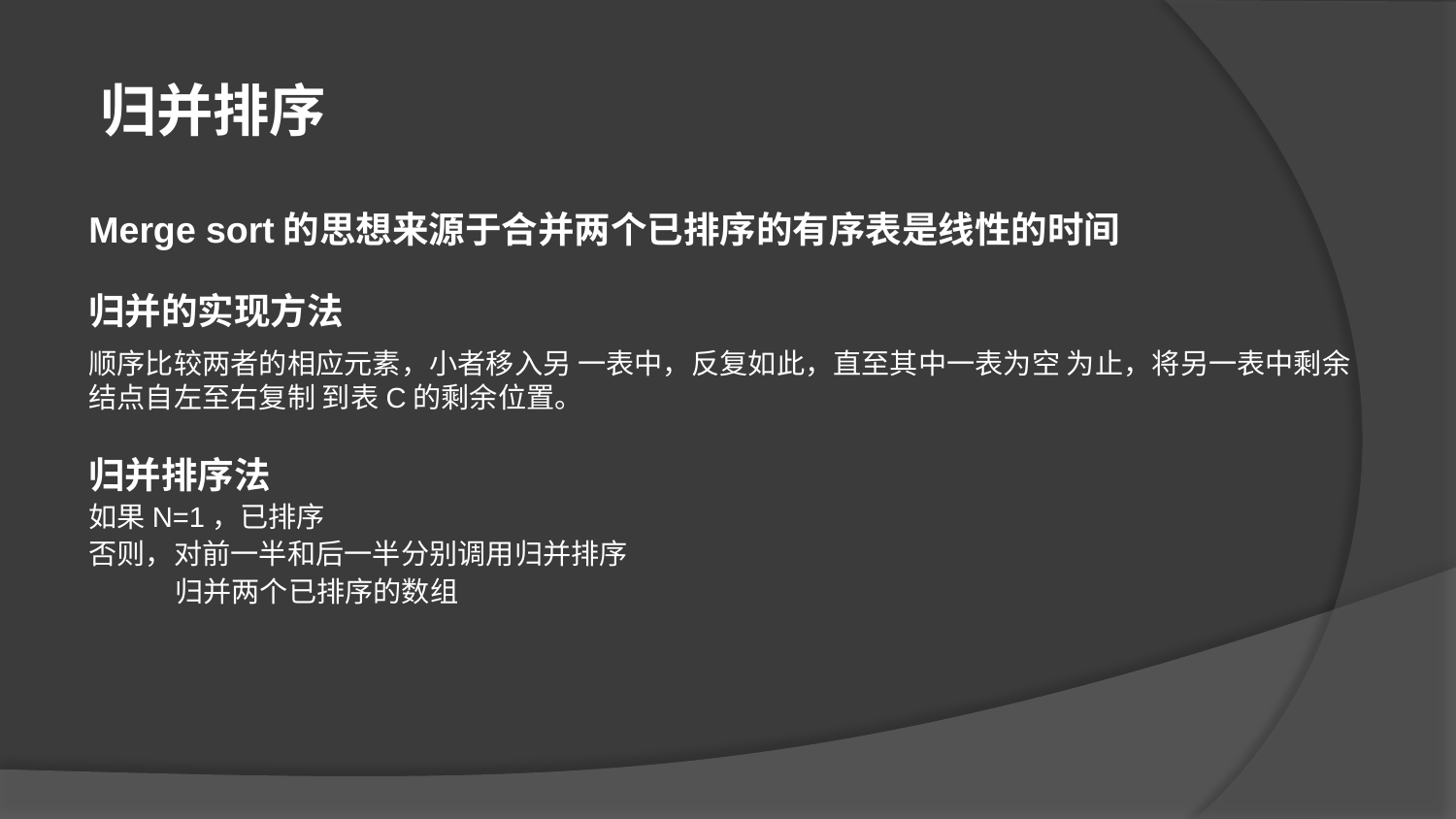

归并排序
Merge sort的思想来源于合并两个已排序的有序表是线性的时间
归并的实现方法
顺序比较两者的相应元素，小者移入另 一表中，反复如此，直至其中一表为空 为止，将另一表中剩余结点自左至右复制 到表C的剩余位置。
归并排序法
如果N=1，已排序
否则，对前一半和后一半分别调用归并排序
 归并两个已排序的数组